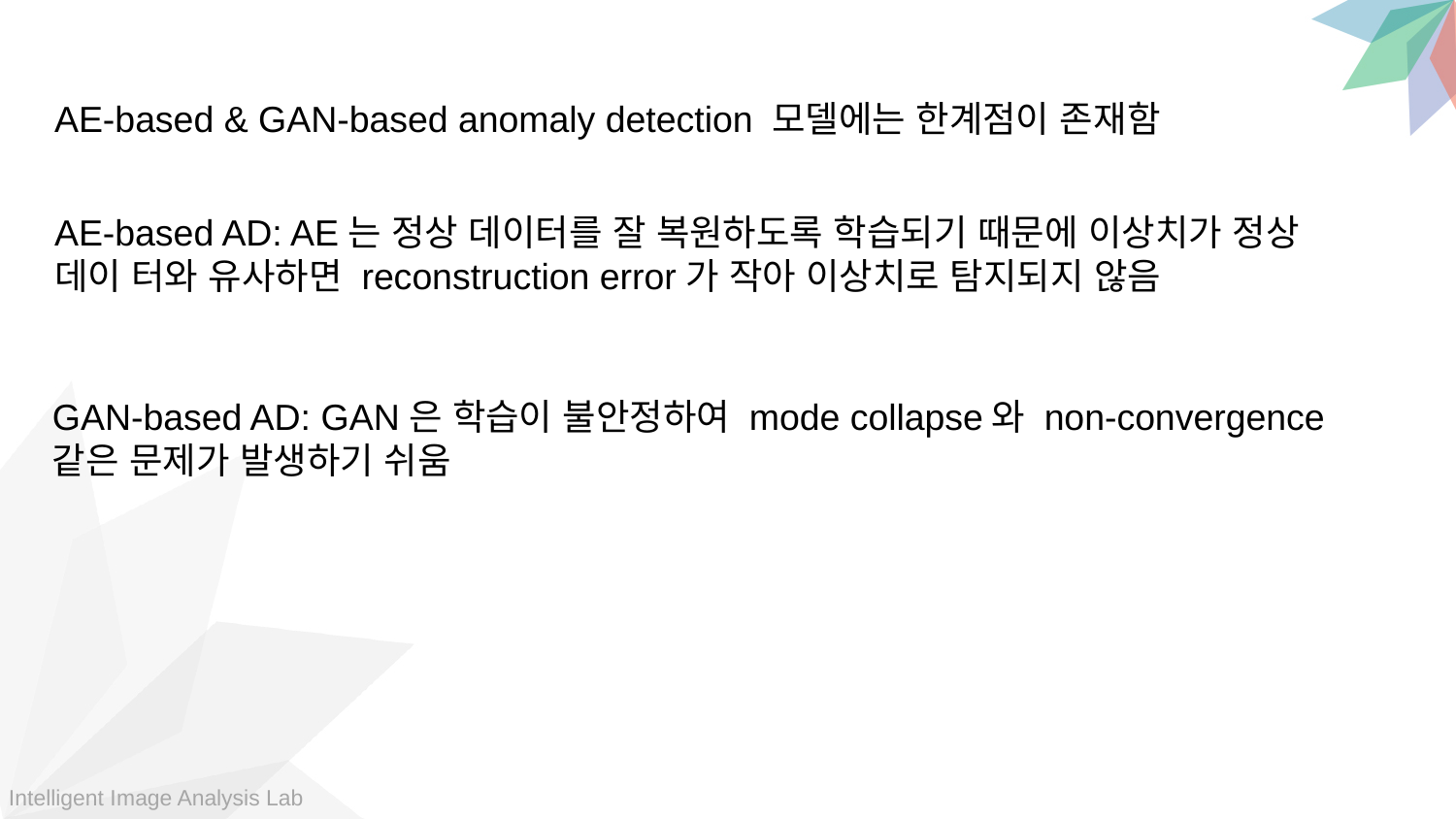

AE-based & GAN-based anomaly detection 모델에는 한계점이 존재함
AE-based AD: AE는 정상 데이터를 잘 복원하도록 학습되기 때문에 이상치가 정상 데이 터와 유사하면 reconstruction error가 작아 이상치로 탐지되지 않음
GAN-based AD: GAN은 학습이 불안정하여 mode collapse와 non-convergence 같은 문제가 발생하기 쉬움